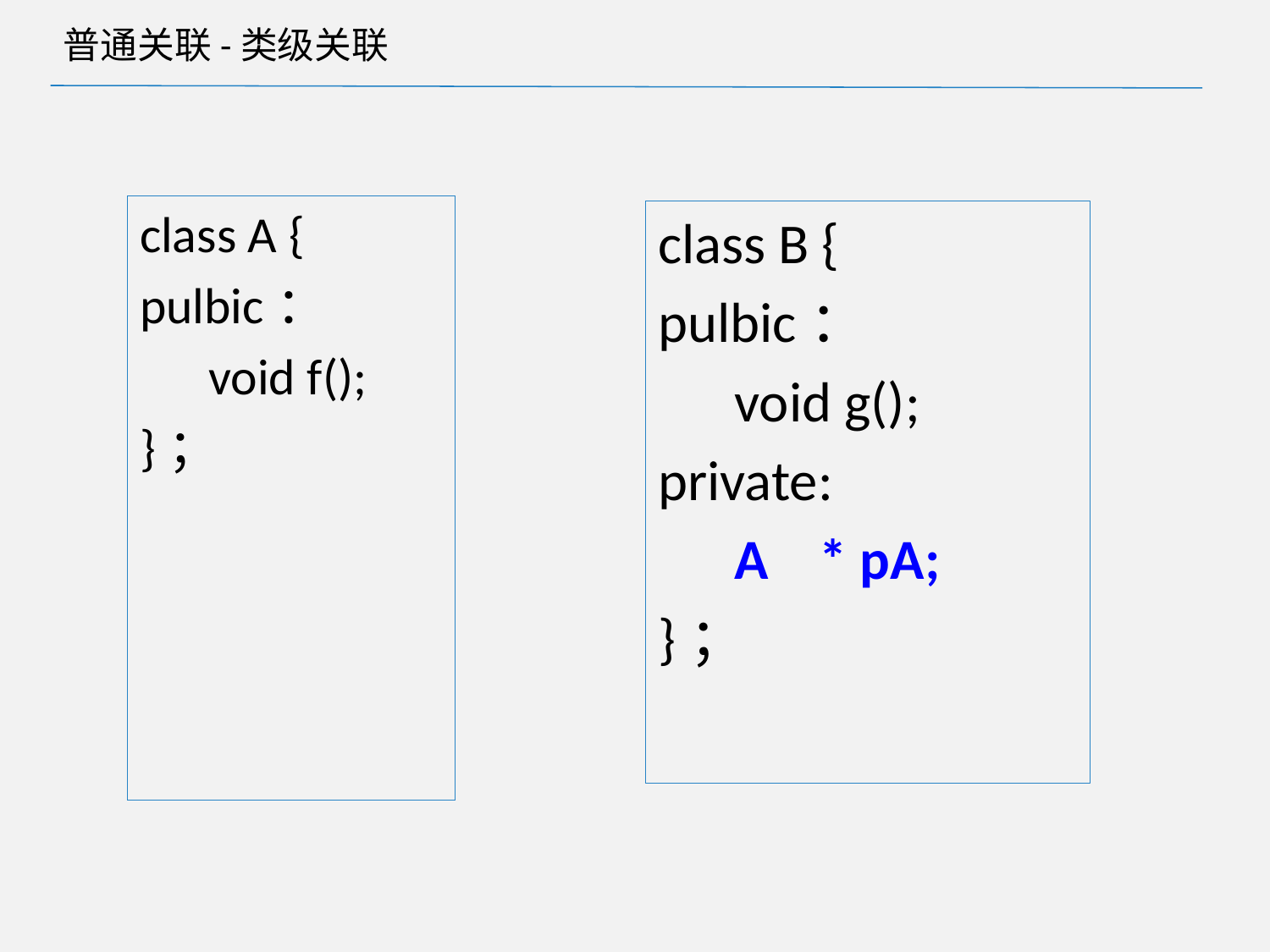

# 普通关联-类级关联
class A {
pulbic：
      void f();
}；
class B {
pulbic：
      void g();
private:
      A    * pA;
}；